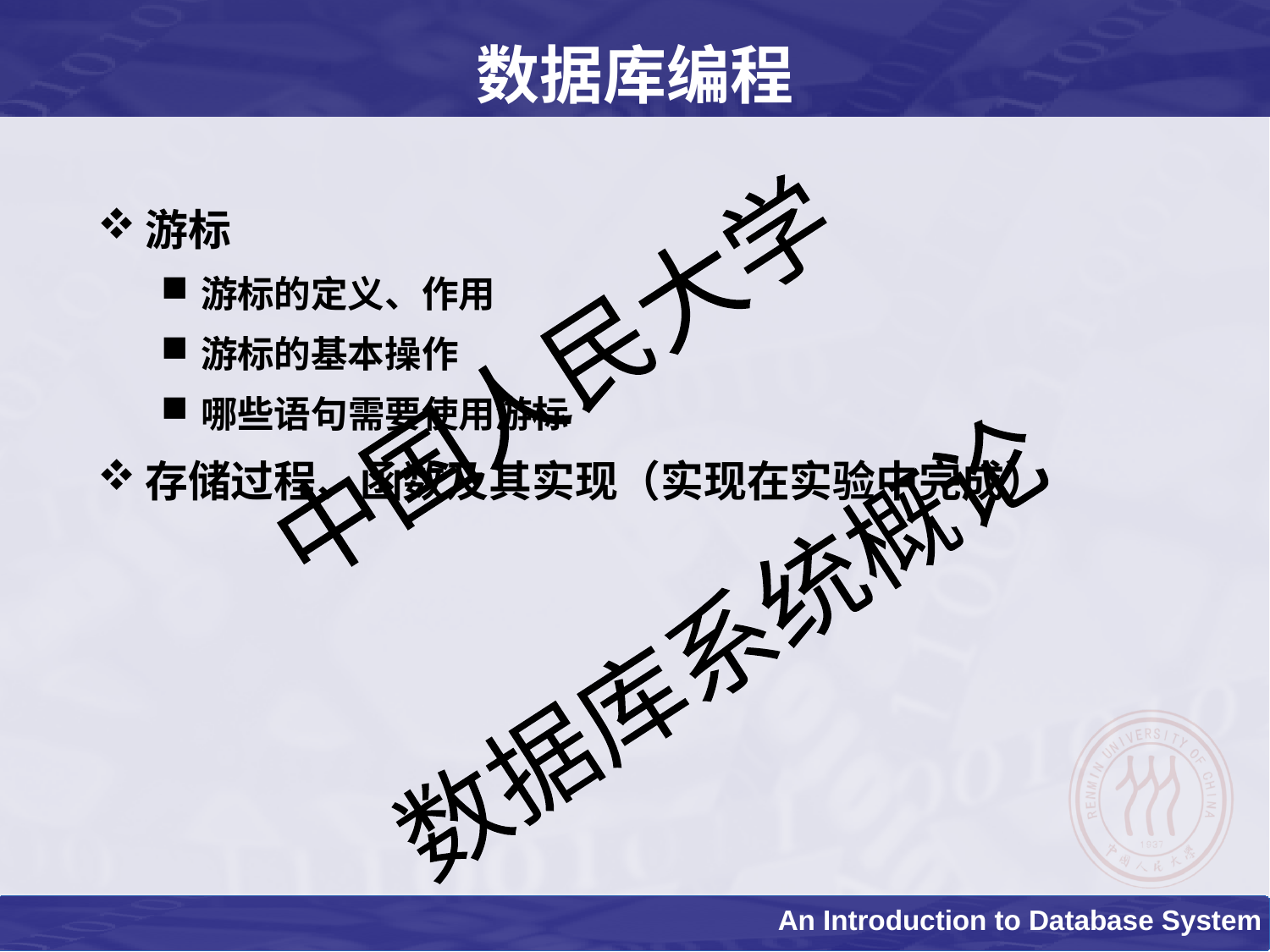

数据库编程
游标
游标的定义、作用
游标的基本操作
哪些语句需要使用游标
存储过程、函数及其实现（实现在实验中完成）